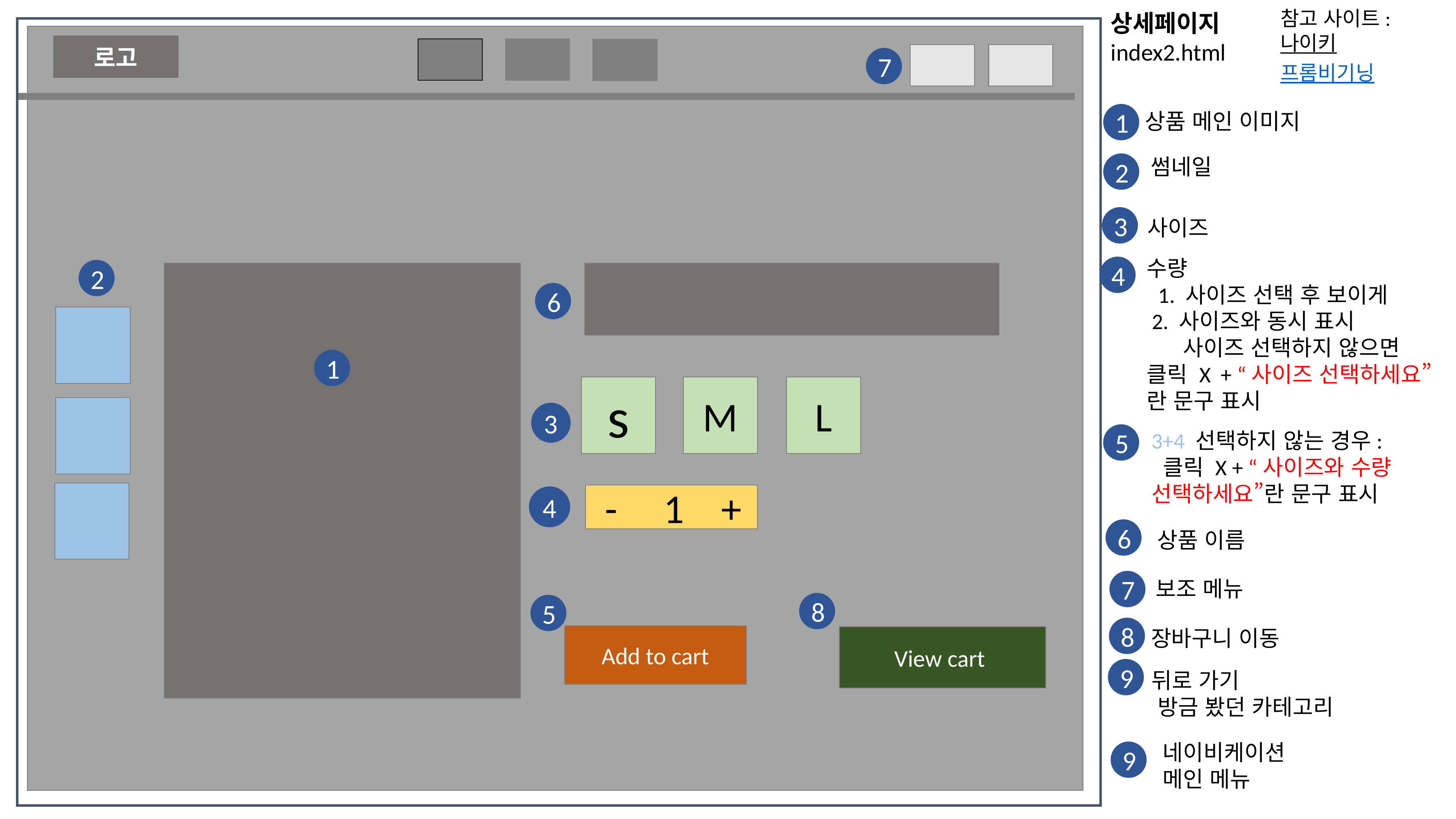

참고 사이트:
나이키
프롬비기닝
상세페이지
index2.html

로고

7

상품 메인 이미지
1
썸네일
2
3
사이즈
수량
 1. 사이즈 선택 후 보이게
 2. 사이즈와 동시 표시
     사이즈 선택하지 않으면
클릭 X  + “사이즈 선택하세요”란 문구 표시
4
2

6

1
s
M
L

3
3+4 선택하지 않는 경우:
 클릭 X + “사이즈와 수량 선택하세요”란 문구 표시
5

 -     1    +
4
6
상품 이름
7
보조 메뉴
8
5
8
장바구니 이동
Add to cart
View cart
9
뒤로 가기
 방금 봤던 카테고리
네이비케이션
메인 메뉴
9